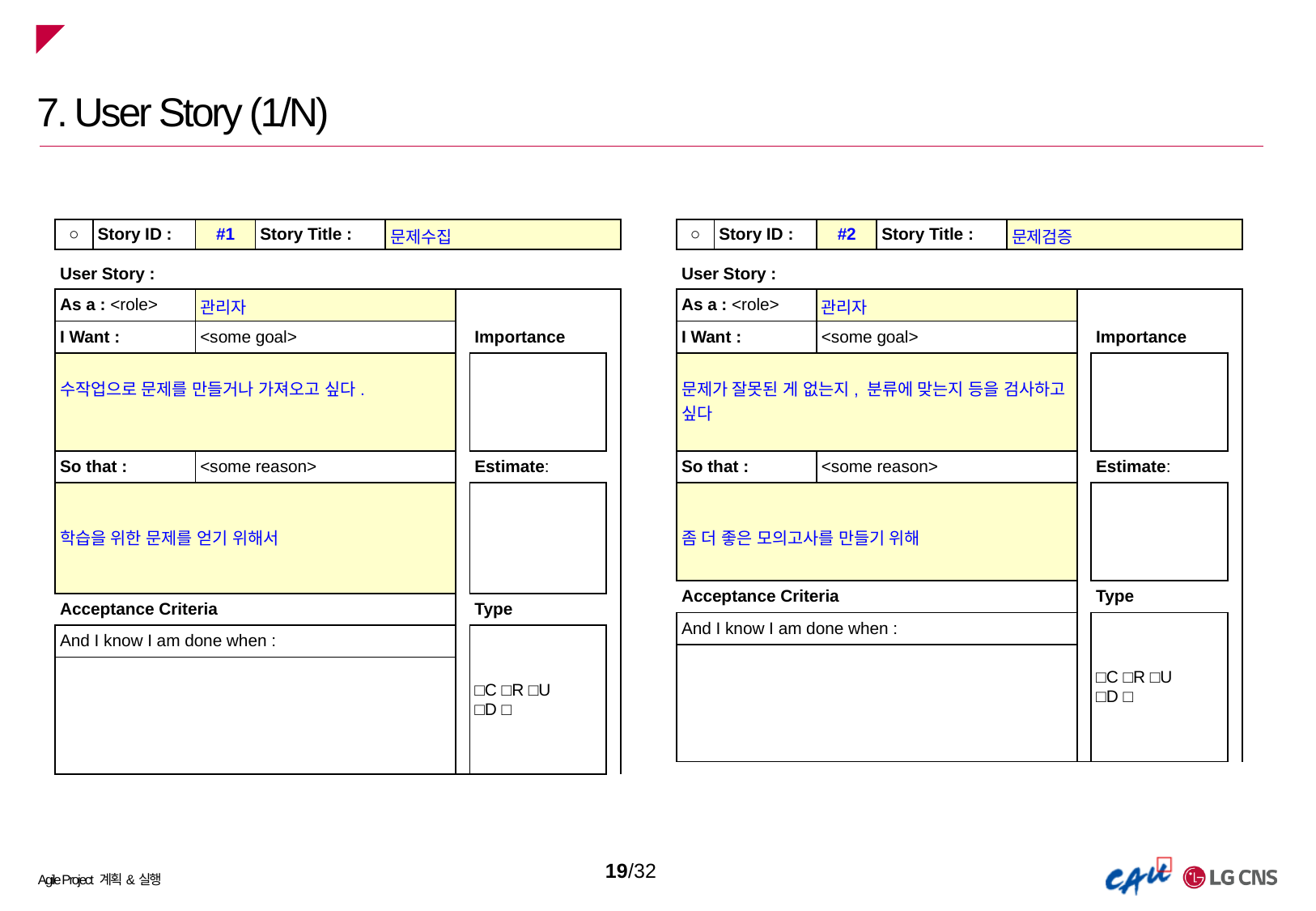

7. User Story (1/N)
| ○ | Story ID : | #1 | Story Title : | 문제수집 |  |  |  |
| --- | --- | --- | --- | --- | --- | --- | --- |
|  |  |  |  |  |  |  |  |
| User Story : |  |  |  |  |  |  |  |
| As a : <role> |  | 관리자 |  |  |  |  |  |
| I Want : |  | <some goal> |  |  |  | Importance |  |
| 수작업으로 문제를 만들거나 가져오고 싶다. |  |  |  |  |  |  |  |
|  |  |  |  |  |  |  |  |
| So that : |  | <some reason> |  |  |  | Estimate: |  |
| 학습을 위한 문제를 얻기 위해서 |  |  |  |  |  |  |  |
|  |  |  |  |  |  |  |  |
| Acceptance Criteria |  |  |  |  |  | Type |  |
| And I know I am done when : |  |  |  |  |  | □C □R □U □D □ |  |
|  |  |  |  |  |  |  |  |
| ○ | Story ID : | #2 | Story Title : | 문제검증 |  |  |  |
| --- | --- | --- | --- | --- | --- | --- | --- |
|  |  |  |  |  |  |  |  |
| User Story : |  |  |  |  |  |  |  |
| As a : <role> |  | 관리자 |  |  |  |  |  |
| I Want : |  | <some goal> |  |  |  | Importance |  |
| 문제가 잘못된 게 없는지, 분류에 맞는지 등을 검사하고 싶다 |  |  |  |  |  |  |  |
|  |  |  |  |  |  |  |  |
| So that : |  | <some reason> |  |  |  | Estimate: |  |
| 좀 더 좋은 모의고사를 만들기 위해 |  |  |  |  |  |  |  |
|  |  |  |  |  |  |  |  |
| Acceptance Criteria |  |  |  |  |  | Type |  |
| And I know I am done when : |  |  |  |  |  | □C □R □U □D □ |  |
|  |  |  |  |  |  |  |  |